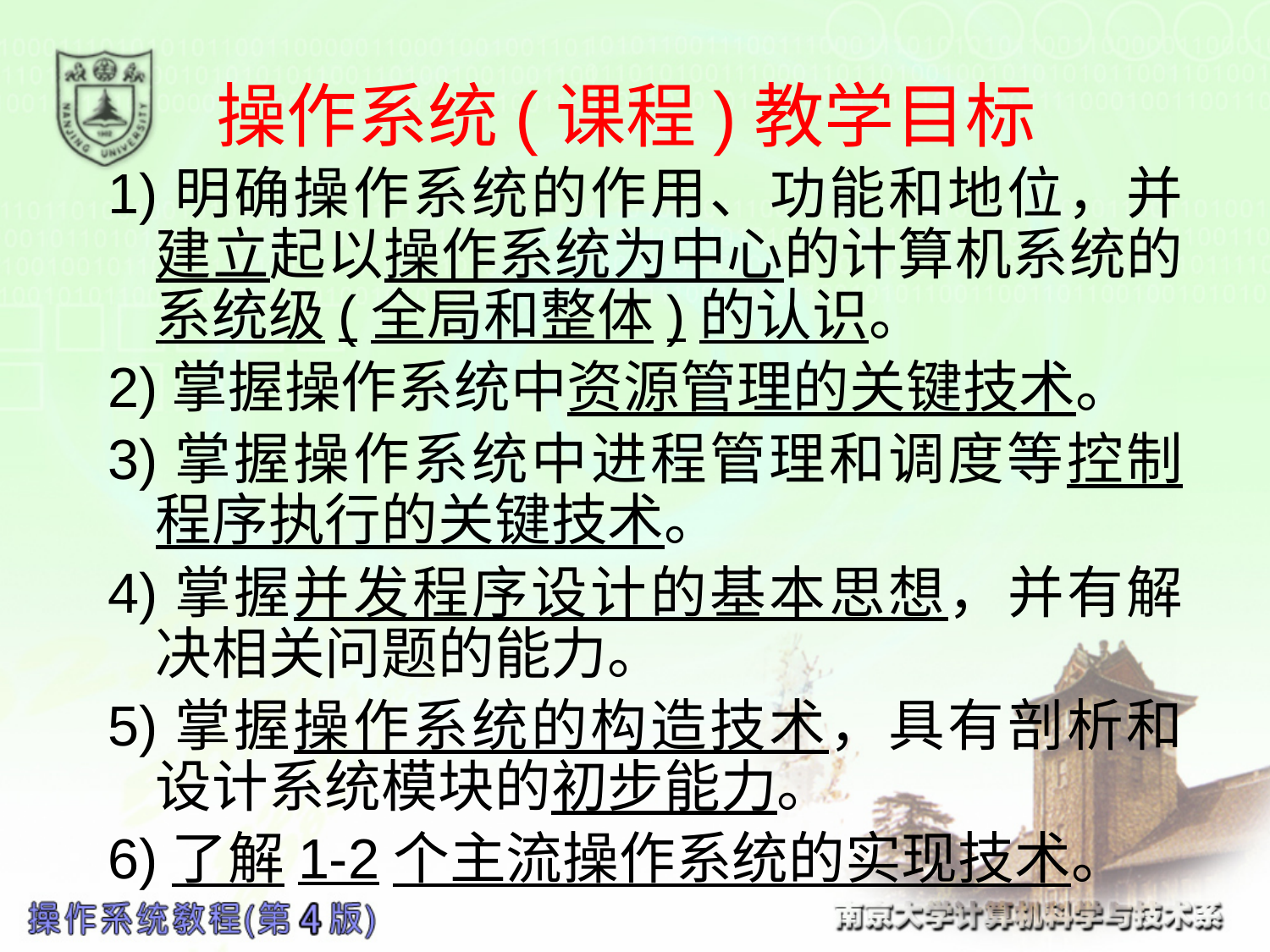

# 操作系统(课程)教学目标
1)明确操作系统的作用、功能和地位，并建立起以操作系统为中心的计算机系统的系统级(全局和整体)的认识。
2)掌握操作系统中资源管理的关键技术。
3)掌握操作系统中进程管理和调度等控制程序执行的关键技术。
4)掌握并发程序设计的基本思想，并有解决相关问题的能力。
5)掌握操作系统的构造技术，具有剖析和设计系统模块的初步能力。
6)了解1-2个主流操作系统的实现技术。